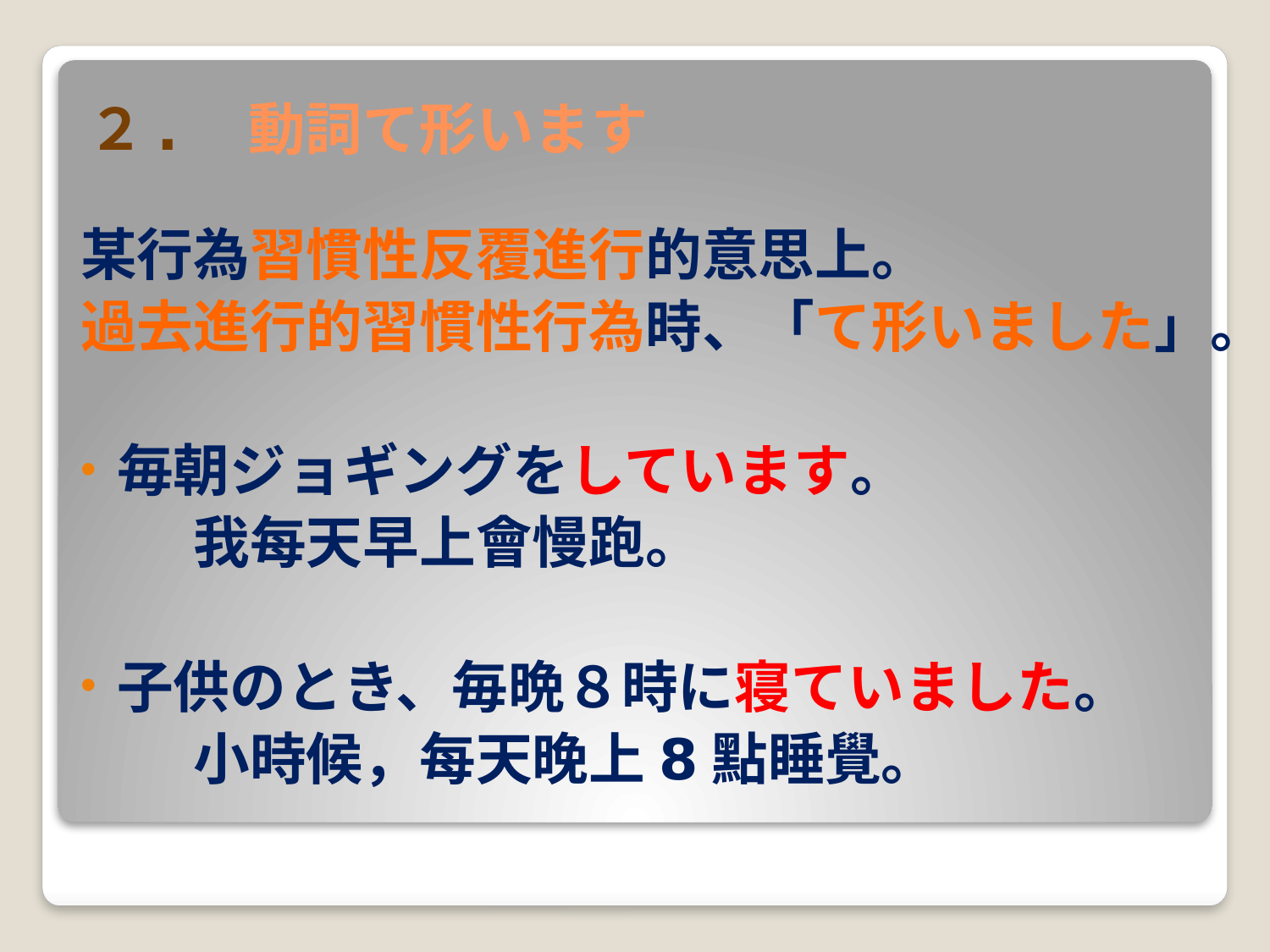

# ２.　動詞て形います
某行為習慣性反覆進行的意思上。
過去進行的習慣性行為時、「て形いました」。

毎朝ジョギングをしています。
　　我每天早上會慢跑。

子供のとき、毎晩８時に寝ていました。
　　小時候，每天晚上8點睡覺。